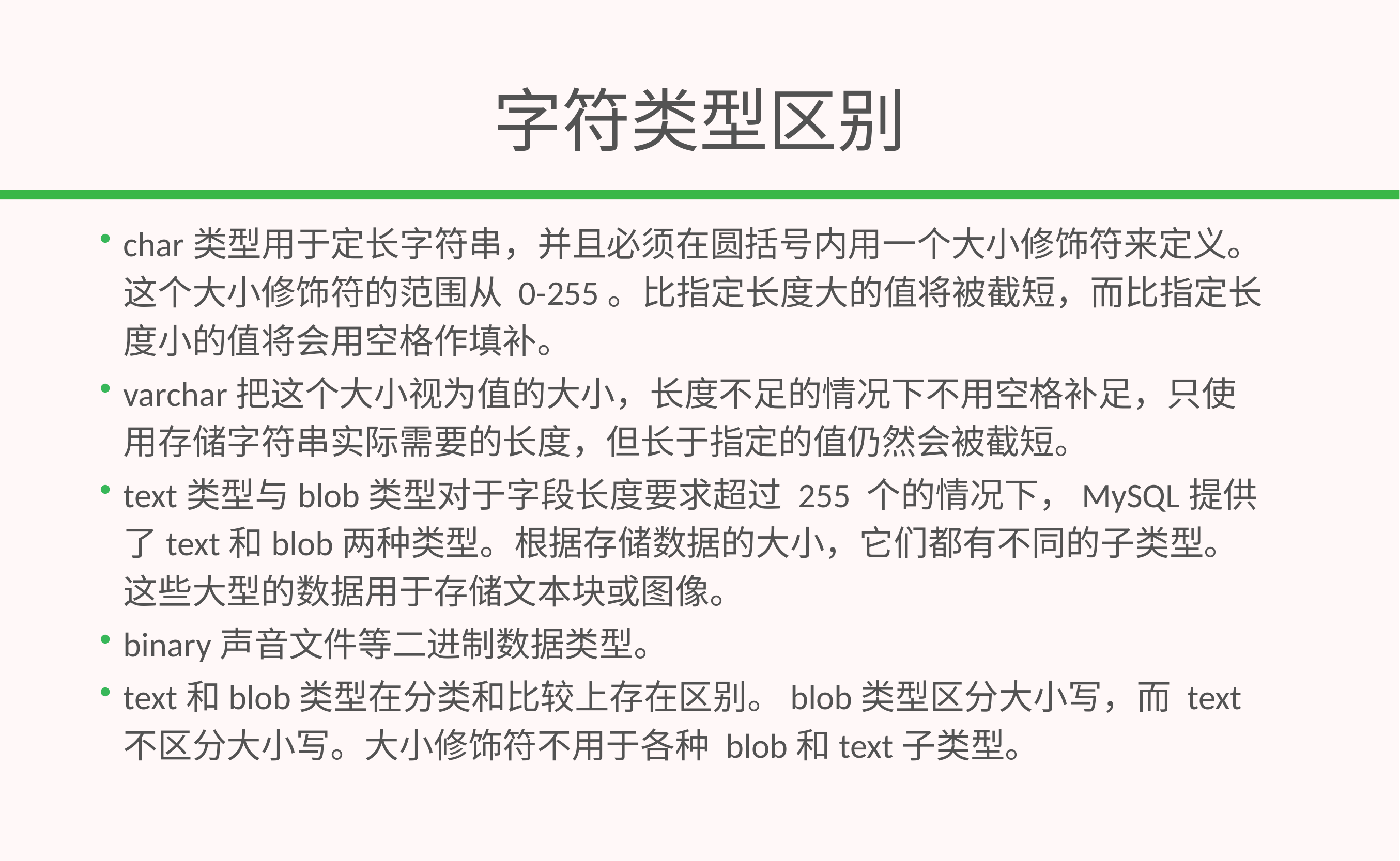

# 字符类型区别
char类型用于定长字符串，并且必须在圆括号内用一个大小修饰符来定义。这个大小修饰符的范围从 0-255。比指定长度大的值将被截短，而比指定长度小的值将会用空格作填补。
varchar把这个大小视为值的大小，长度不足的情况下不用空格补足，只使用存储字符串实际需要的长度，但长于指定的值仍然会被截短。
text类型与blob类型对于字段长度要求超过 255 个的情况下，MySQL提供了text和blob两种类型。根据存储数据的大小，它们都有不同的子类型。这些大型的数据用于存储文本块或图像。
binary声音文件等二进制数据类型。
text和blob类型在分类和比较上存在区别。blob类型区分大小写，而 text不区分大小写。大小修饰符不用于各种 blob和text子类型。